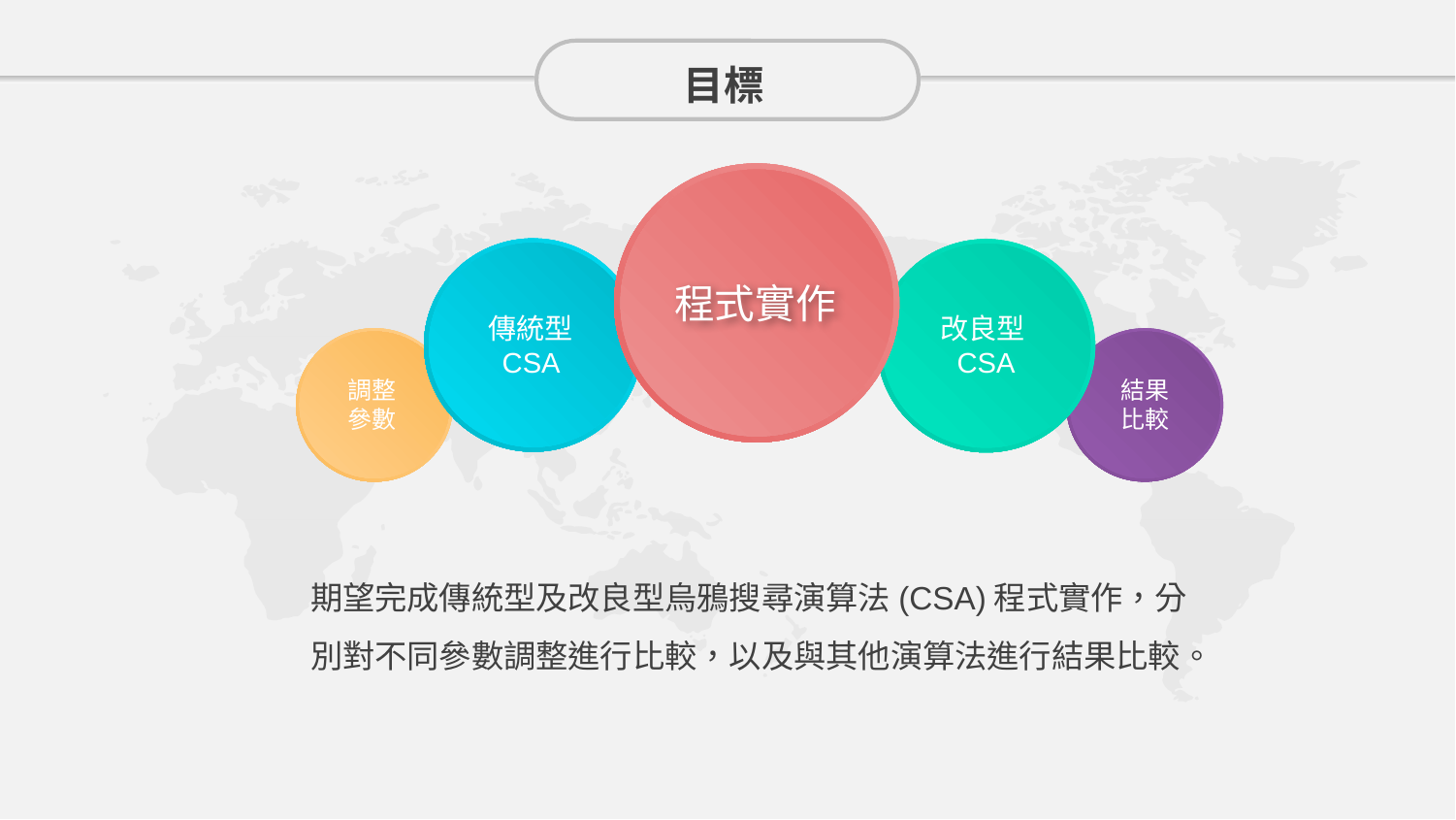

目標

程式實作

傳統型CSA

改良型CSA

結果比較

調整參數
期望完成傳統型及改良型烏鴉搜尋演算法(CSA)程式實作，分別對不同參數調整進行比較，以及與其他演算法進行結果比較。